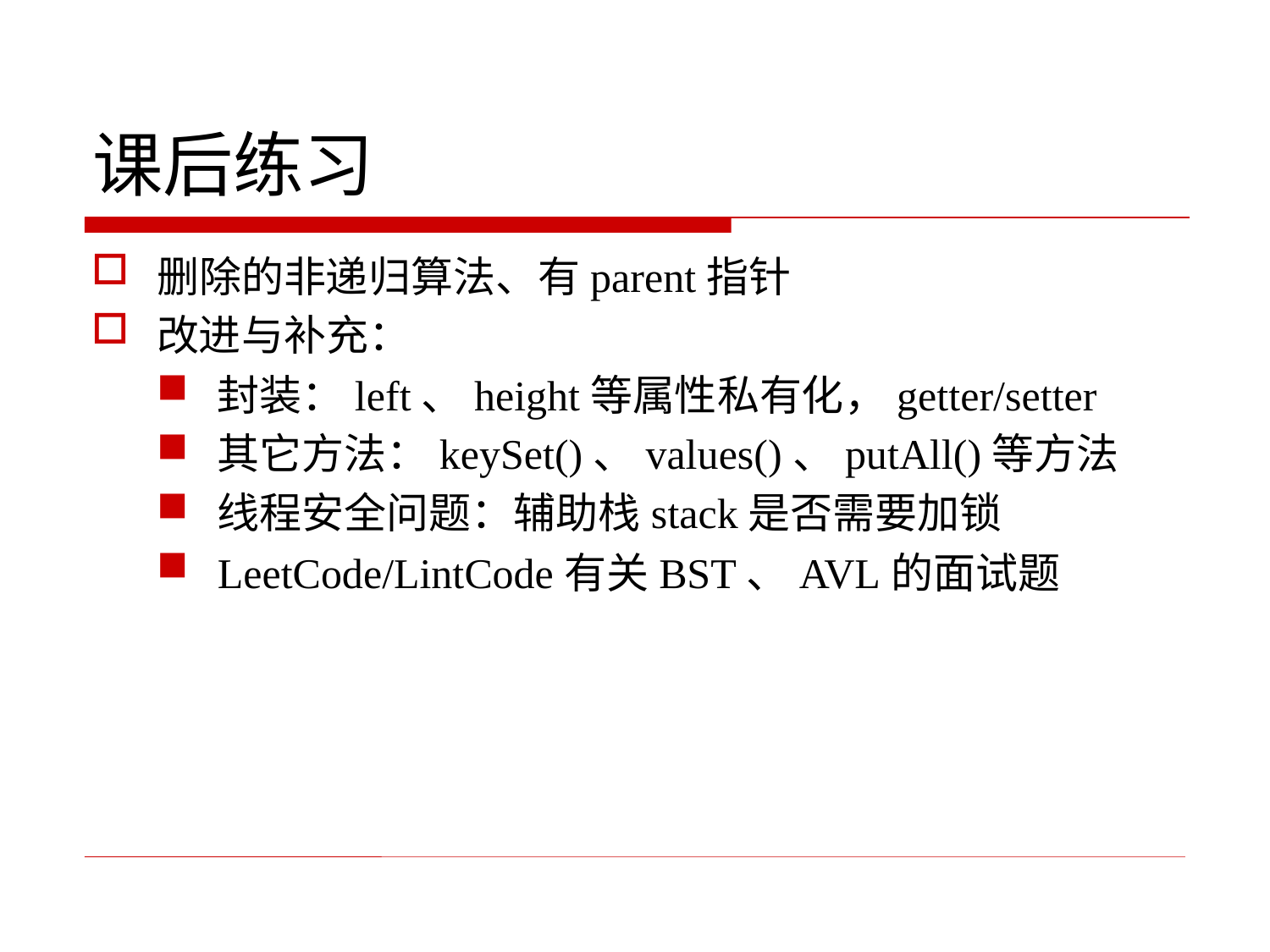

# 课后练习
删除的非递归算法、有parent指针
改进与补充：
封装：left、height等属性私有化，getter/setter
其它方法：keySet()、values()、putAll()等方法
线程安全问题：辅助栈stack是否需要加锁
LeetCode/LintCode有关BST、AVL的面试题